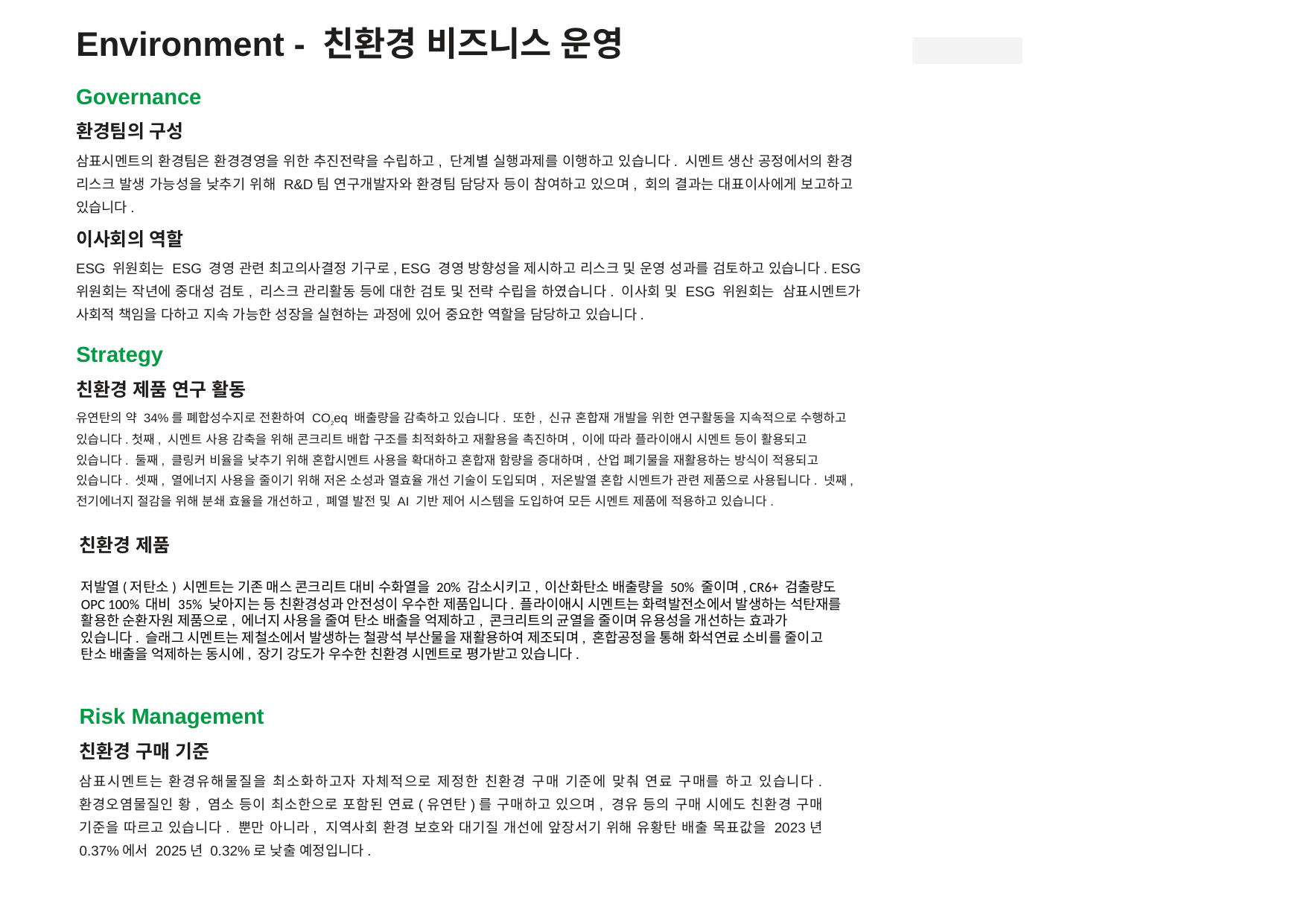

Environment - 친환경 비즈니스 운영
Governance
환경팀의 구성
삼표시멘트의 환경팀은 환경경영을 위한 추진전략을 수립하고, 단계별 실행과제를 이행하고 있습니다. 시멘트 생산 공정에서의 환경 리스크 발생 가능성을 낮추기 위해 R&D팀 연구개발자와 환경팀 담당자 등이 참여하고 있으며, 회의 결과는 대표이사에게 보고하고 있습니다.
이사회의 역할
ESG 위원회는 ESG 경영 관련 최고의사결정 기구로, ESG 경영 방향성을 제시하고 리스크 및 운영 성과를 검토하고 있습니다. ESG 위원회는 작년에 중대성 검토, 리스크 관리활동 등에 대한 검토 및 전략 수립을 하였습니다. 이사회 및 ESG 위원회는  삼표시멘트가 사회적 책임을 다하고 지속 가능한 성장을 실현하는 과정에 있어 중요한 역할을 담당하고 있습니다.
Strategy
친환경 제품 연구 활동
유연탄의 약 34%를 폐합성수지로 전환하여 CO2eq 배출량을 감축하고 있습니다. 또한, 신규 혼합재 개발을 위한 연구활동을 지속적으로 수행하고 있습니다.첫째, 시멘트 사용 감축을 위해 콘크리트 배합 구조를 최적화하고 재활용을 촉진하며, 이에 따라 플라이애시 시멘트 등이 활용되고 있습니다. 둘째, 클링커 비율을 낮추기 위해 혼합시멘트 사용을 확대하고 혼합재 함량을 증대하며, 산업 폐기물을 재활용하는 방식이 적용되고 있습니다. 셋째, 열에너지 사용을 줄이기 위해 저온 소성과 열효율 개선 기술이 도입되며, 저온발열 혼합 시멘트가 관련 제품으로 사용됩니다. 넷째, 전기에너지 절감을 위해 분쇄 효율을 개선하고, 폐열 발전 및 AI 기반 제어 시스템을 도입하여 모든 시멘트 제품에 적용하고 있습니다.

친환경 제품
저발열(저탄소) 시멘트는 기존 매스 콘크리트 대비 수화열을 20% 감소시키고, 이산화탄소 배출량을 50% 줄이며, CR6+ 검출량도 OPC 100% 대비 35% 낮아지는 등 친환경성과 안전성이 우수한 제품입니다. 플라이애시 시멘트는 화력발전소에서 발생하는 석탄재를 활용한 순환자원 제품으로, 에너지 사용을 줄여 탄소 배출을 억제하고, 콘크리트의 균열을 줄이며 유용성을 개선하는 효과가 있습니다. 슬래그 시멘트는 제철소에서 발생하는 철광석 부산물을 재활용하여 제조되며, 혼합공정을 통해 화석연료 소비를 줄이고 탄소 배출을 억제하는 동시에, 장기 강도가 우수한 친환경 시멘트로 평가받고 있습니다.
Risk Management
친환경 구매 기준
삼표시멘트는 환경유해물질을 최소화하고자 자체적으로 제정한 친환경 구매 기준에 맞춰 연료 구매를 하고 있습니다. 환경오염물질인 황, 염소 등이 최소한으로 포함된 연료(유연탄)를 구매하고 있으며, 경유 등의 구매 시에도 친환경 구매 기준을 따르고 있습니다. 뿐만 아니라, 지역사회 환경 보호와 대기질 개선에 앞장서기 위해 유황탄 배출 목표값을 2023년 0.37%에서 2025년 0.32%로 낮출 예정입니다.